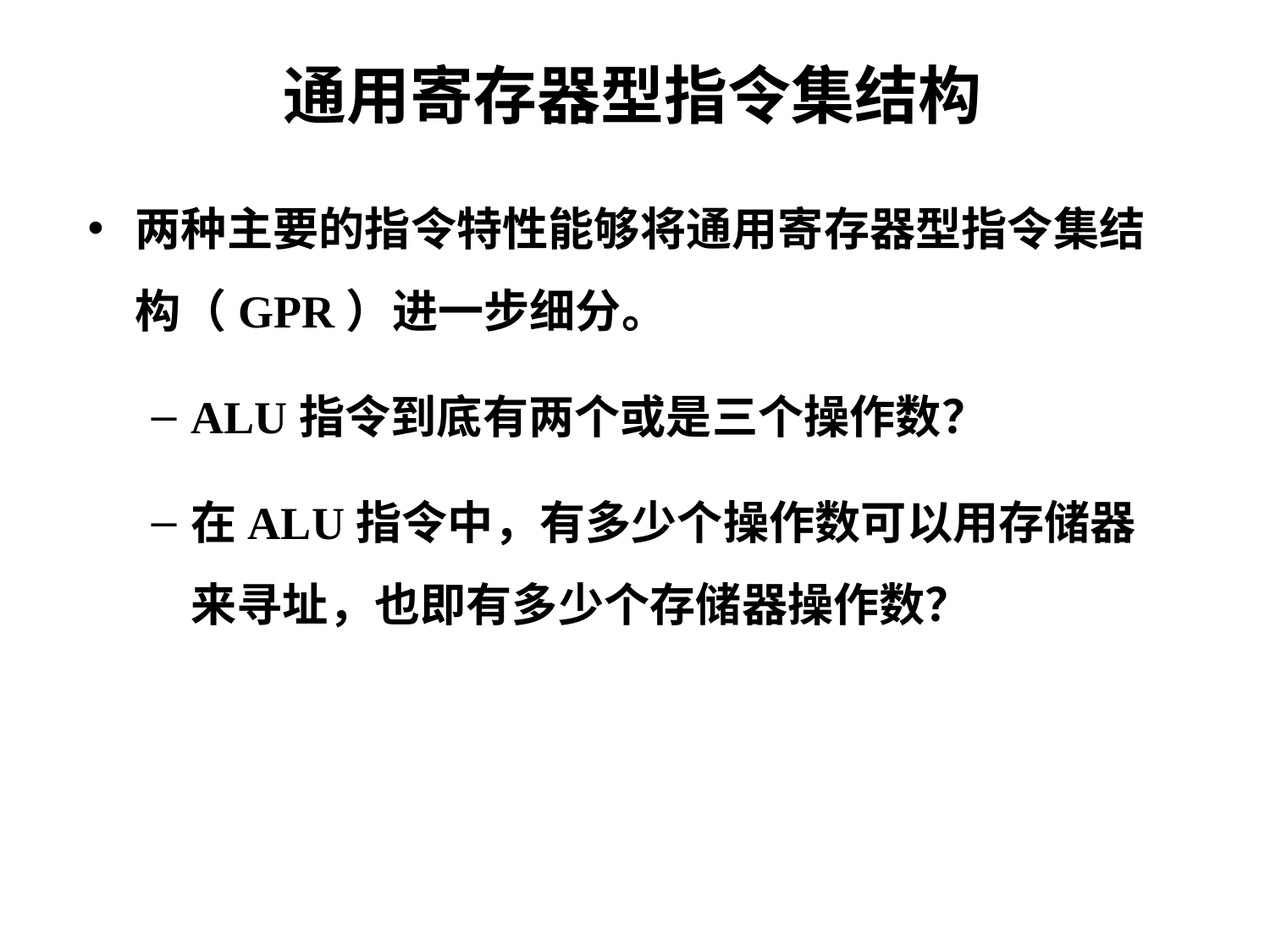

# 通用寄存器型指令集结构
两种主要的指令特性能够将通用寄存器型指令集结构（GPR）进一步细分。
ALU指令到底有两个或是三个操作数？
在ALU指令中，有多少个操作数可以用存储器来寻址，也即有多少个存储器操作数？